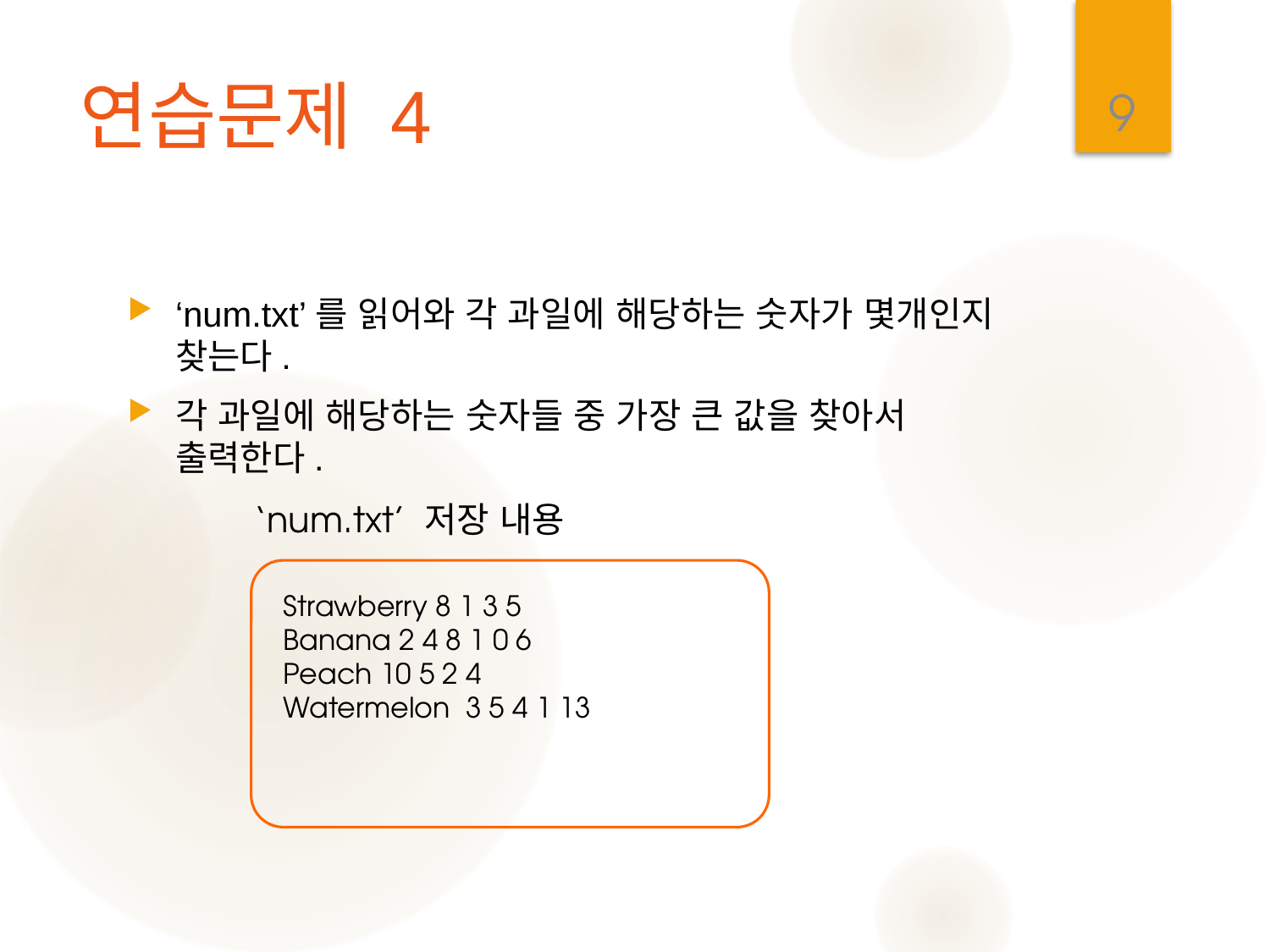

9
# 연습문제 4
‘num.txt’를 읽어와 각 과일에 해당하는 숫자가 몇개인지 찾는다.
각 과일에 해당하는 숫자들 중 가장 큰 값을 찾아서 출력한다.

	‘num.txt’ 저장 내용

Strawberry 8 1 3 5
Banana 2 4 8 1 0 6
Peach 10 5 2 4
Watermelon  3 5 4 1 13